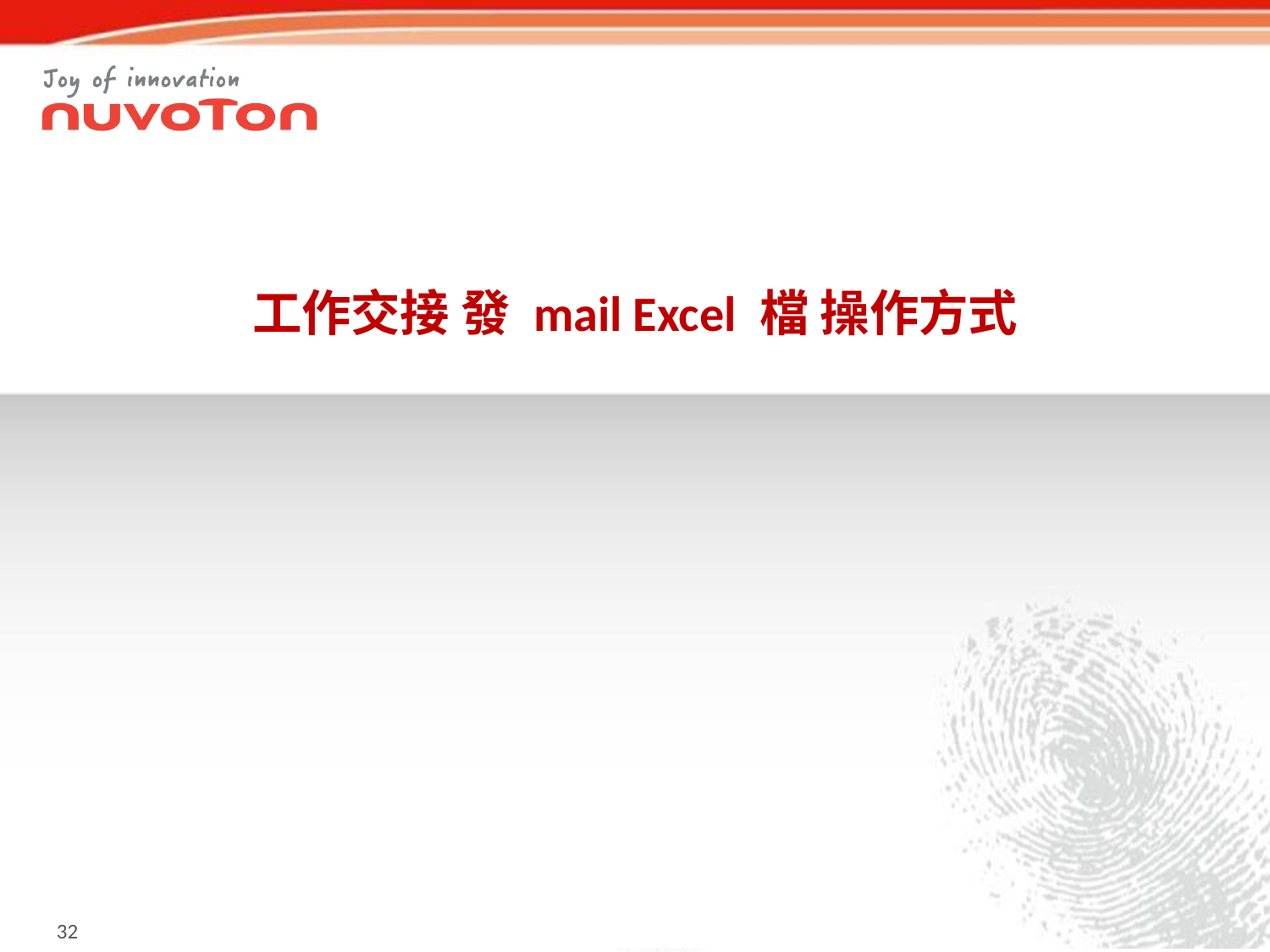

工作交接 發 mail Excel 檔 操作方式
32